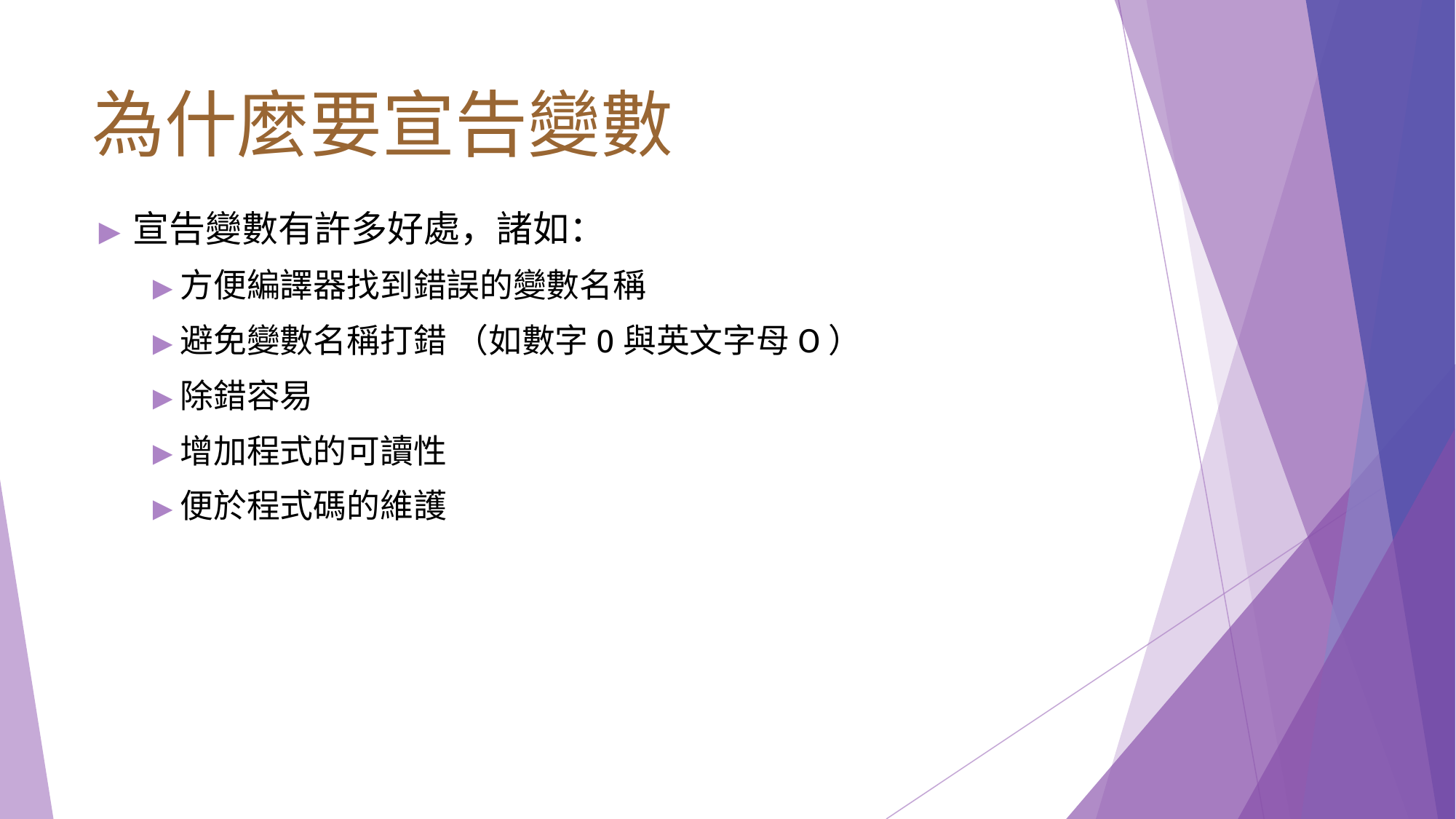

# 為什麼要宣告變數
宣告變數有許多好處，諸如：
⽅便編譯器找到錯誤的變數名稱
避免變數名稱打錯 （如數字0與英⽂字母O）
除錯容易
增加程式的可讀性
便於程式碼的維護